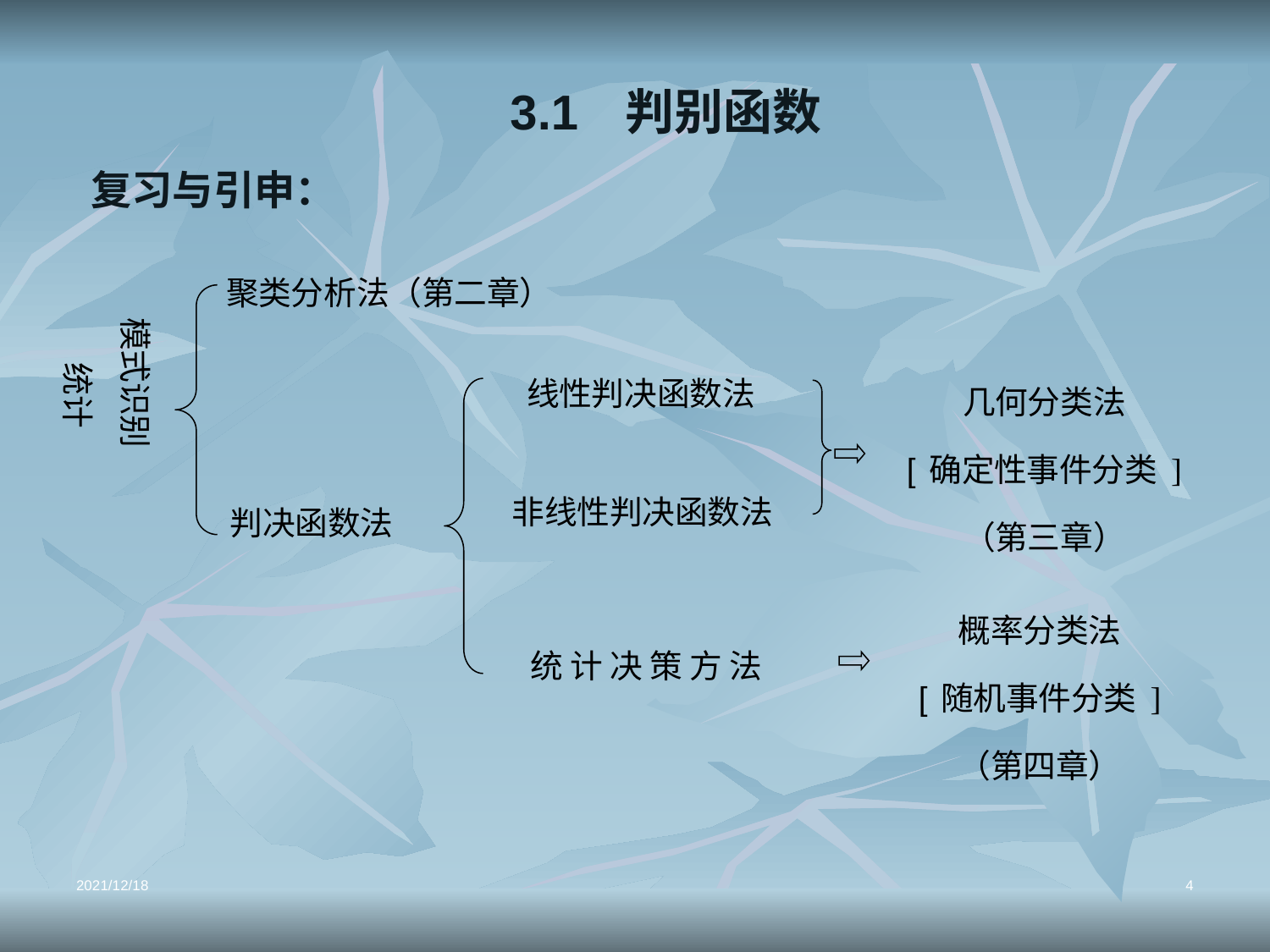

3.1  判别函数
复习与引申：
聚类分析法（第二章）

模式识别
统计

线性判决函数法

几何分类法
[确定性事件分类]
（第三章）

非线性判决函数法
判决函数法

概率分类法
[随机事件分类]
（第四章）
统 计 决 策 方 法

2021/12/18
4